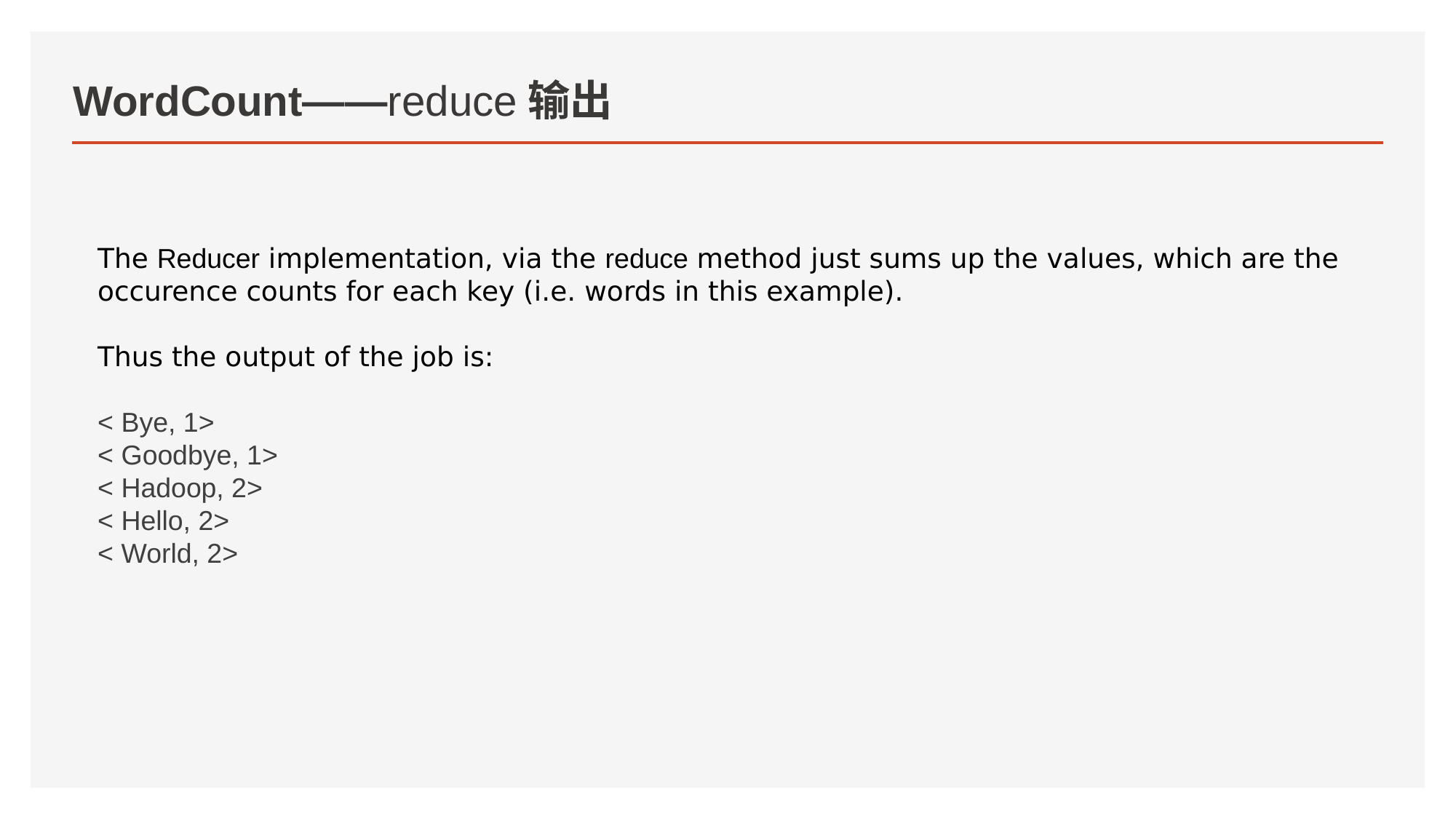

# WordCount——reduce输出
The Reducer implementation, via the reduce method just sums up the values, which are the occurence counts for each key (i.e. words in this example).

Thus the output of the job is:

< Bye, 1>
< Goodbye, 1>
< Hadoop, 2>
< Hello, 2>
< World, 2>